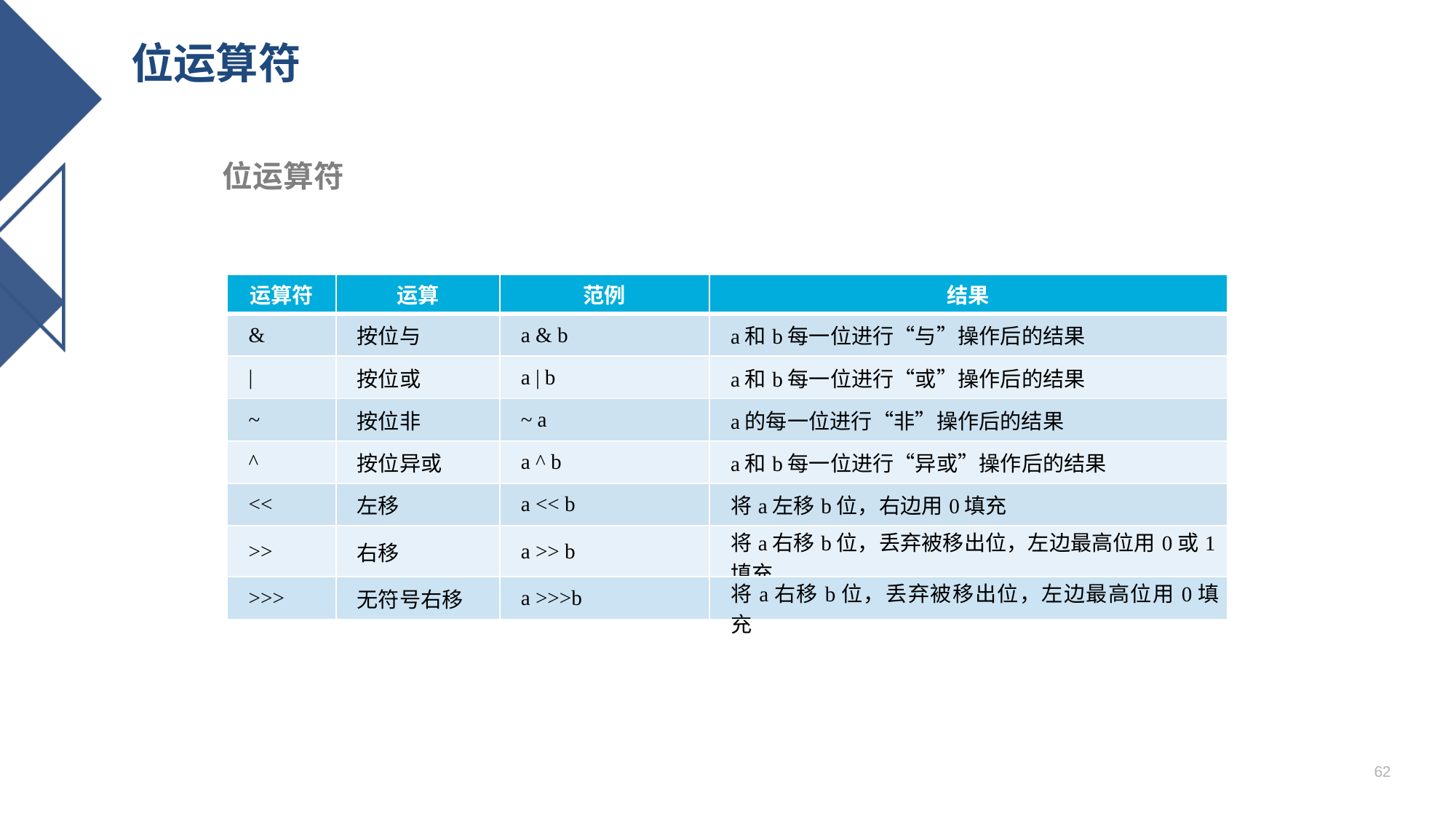

# 位运算符
位运算符
| 运算符 | 运算 | 范例 | 结果 |
| --- | --- | --- | --- |
| & | 按位与 | a & b | a和b每一位进行“与”操作后的结果 |
| | | 按位或 | a | b | a和b每一位进行“或”操作后的结果 |
| ~ | 按位非 | ~ a | a的每一位进行“非”操作后的结果 |
| ^ | 按位异或 | a ^ b | a和b每一位进行“异或”操作后的结果 |
| << | 左移 | a << b | 将a左移b位，右边用0填充 |
| >> | 右移 | a >> b | 将a右移b位，丢弃被移出位，左边最高位用0或1填充 |
| >>> | 无符号右移 | a >>>b | 将a右移b位，丢弃被移出位，左边最高位用0填充 |
62